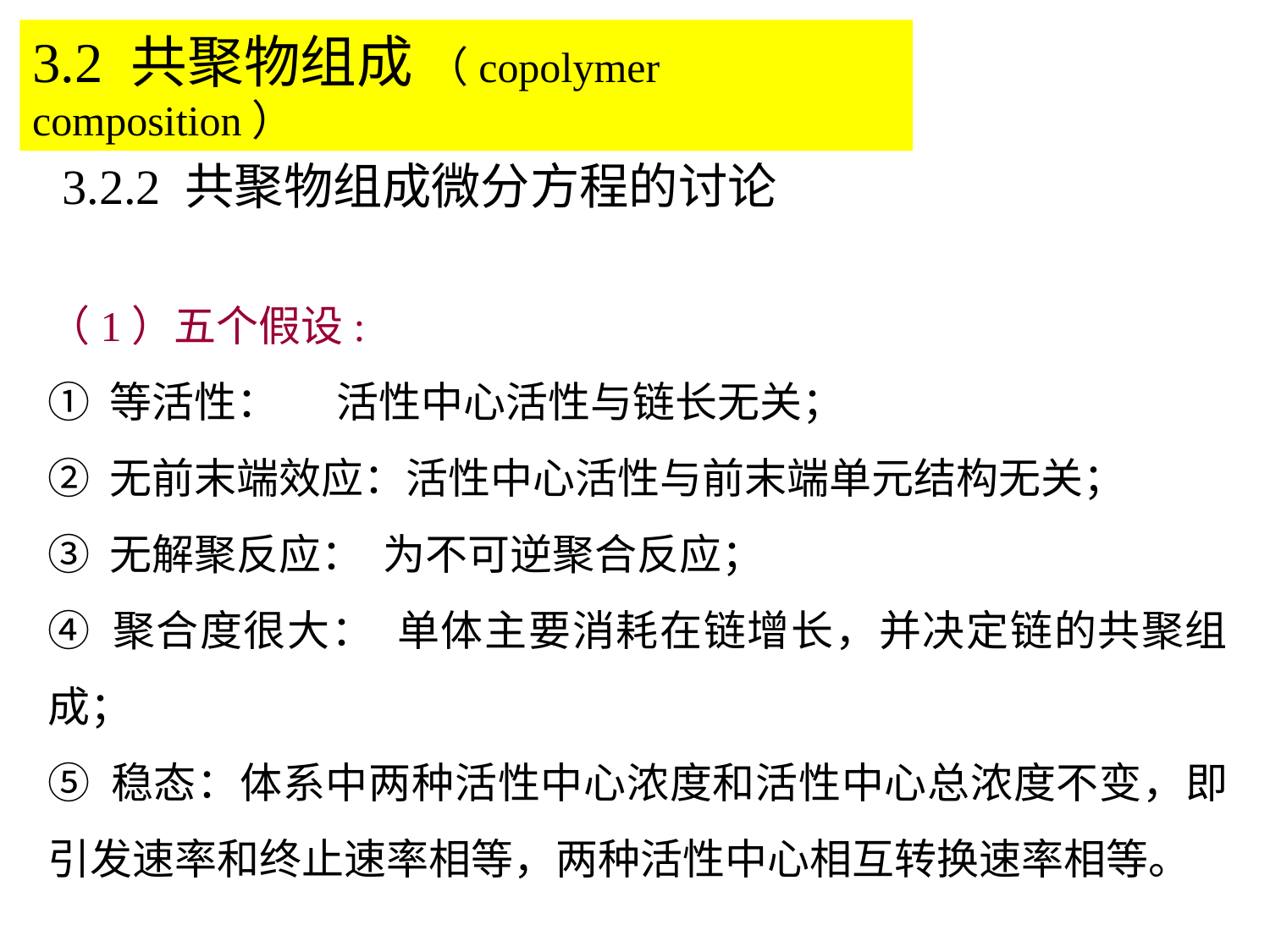

3.2 共聚物组成 （copolymer composition）
3.2.2 共聚物组成微分方程的讨论
（1）五个假设:
① 等活性：      活性中心活性与链长无关；
② 无前末端效应：活性中心活性与前末端单元结构无关；
③ 无解聚反应：  为不可逆聚合反应；
④ 聚合度很大：  单体主要消耗在链增长，并决定链的共聚组成；
⑤ 稳态：体系中两种活性中心浓度和活性中心总浓度不变，即引发速率和终止速率相等，两种活性中心相互转换速率相等。